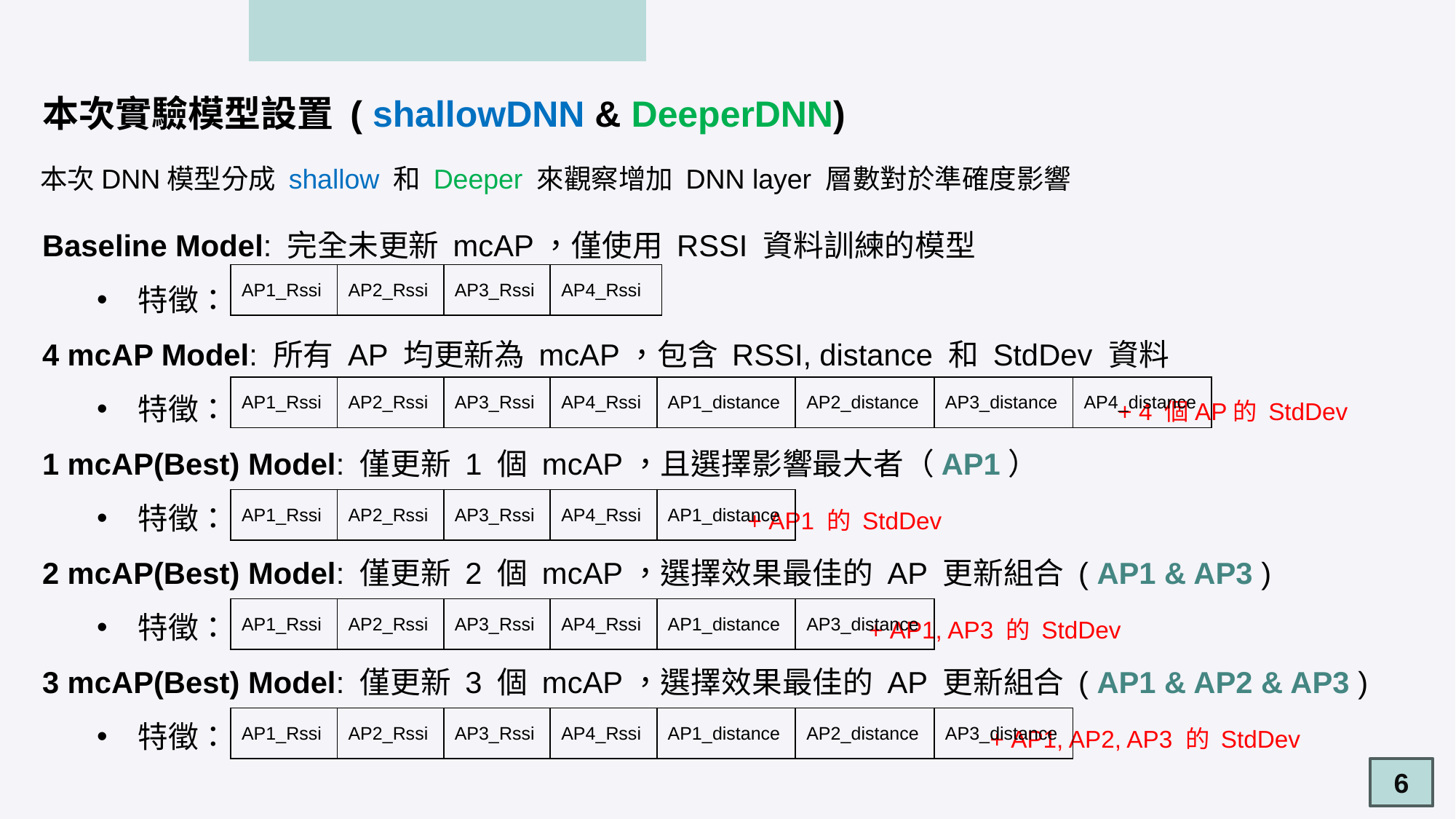

本次實驗模型設置 ( shallowDNN & DeeperDNN)
本次DNN模型分成 shallow 和 Deeper 來觀察增加 DNN layer 層數對於準確度影響
Baseline Model: 完全未更新 mcAP，僅使用 RSSI 資料訓練的模型
特徵：
4 mcAP Model: 所有 AP 均更新為 mcAP，包含 RSSI, distance 和 StdDev 資料
特徵：                                                                                                                                   + 4 個AP的 StdDev
1 mcAP(Best) Model: 僅更新 1 個 mcAP，且選擇影響最大者（AP1）
特徵：                                                                            + AP1 的 StdDev
2 mcAP(Best) Model: 僅更新 2 個 mcAP，選擇效果最佳的 AP 更新組合 ( AP1 & AP3 )
特徵：                                                                                              + AP1, AP3 的 StdDev
3 mcAP(Best) Model: 僅更新 3 個 mcAP，選擇效果最佳的 AP 更新組合 ( AP1 & AP2 & AP3 )
特徵：                                                                                                                + AP1, AP2, AP3 的 StdDev
| AP1\_Rssi | AP2\_Rssi | AP3\_Rssi | AP4\_Rssi |
| --- | --- | --- | --- |
| AP1\_Rssi | AP2\_Rssi | AP3\_Rssi | AP4\_Rssi | AP1\_distance | AP2\_distance | AP3\_distance | AP4\_distance |
| --- | --- | --- | --- | --- | --- | --- | --- |
| AP1\_Rssi | AP2\_Rssi | AP3\_Rssi | AP4\_Rssi | AP1\_distance |
| --- | --- | --- | --- | --- |
| AP1\_Rssi | AP2\_Rssi | AP3\_Rssi | AP4\_Rssi | AP1\_distance | AP3\_distance |
| --- | --- | --- | --- | --- | --- |
| AP1\_Rssi | AP2\_Rssi | AP3\_Rssi | AP4\_Rssi | AP1\_distance | AP2\_distance | AP3\_distance |
| --- | --- | --- | --- | --- | --- | --- |
6